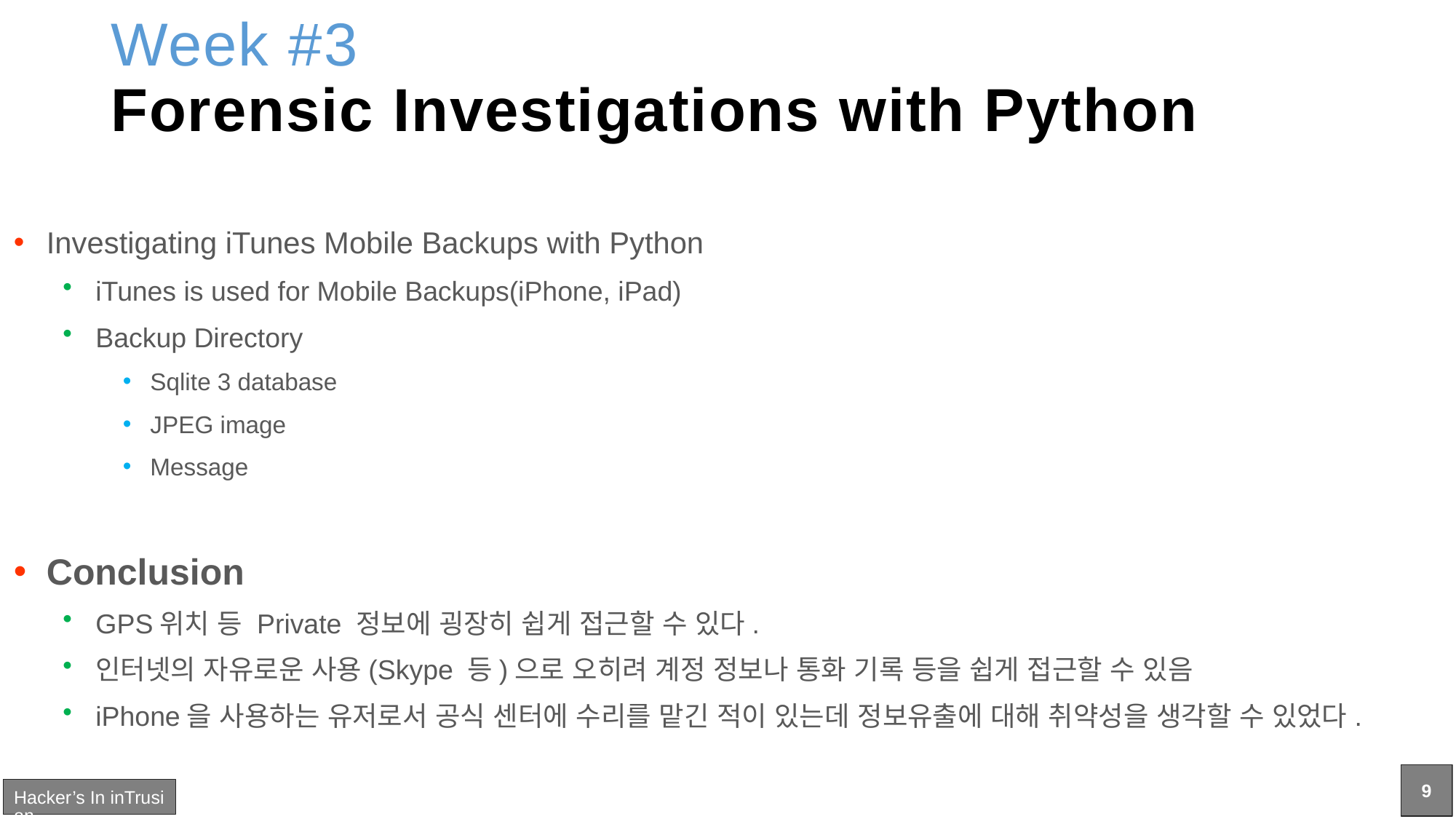

# Week #3 Forensic Investigations with Python
Investigating iTunes Mobile Backups with Python
iTunes is used for Mobile Backups(iPhone, iPad)
Backup Directory
Sqlite 3 database
JPEG image
Message

Conclusion
GPS위치 등 Private 정보에 굉장히 쉽게 접근할 수 있다.
인터넷의 자유로운 사용(Skype 등)으로 오히려 계정 정보나 통화 기록 등을 쉽게 접근할 수 있음
iPhone을 사용하는 유저로서 공식 센터에 수리를 맡긴 적이 있는데 정보유출에 대해 취약성을 생각할 수 있었다.

9
Hacker’s In inTrusion